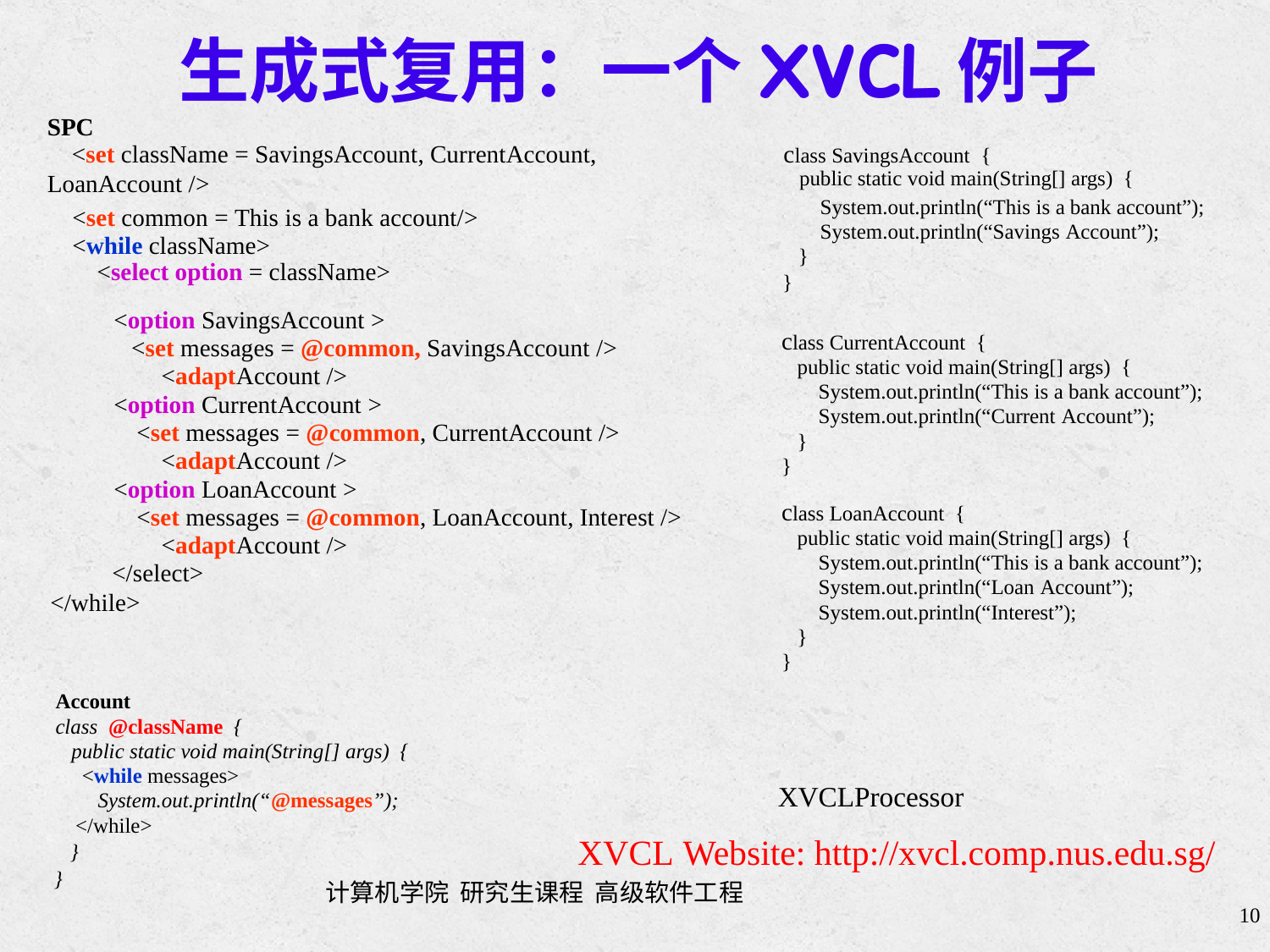

生成式复用：一个XVCL例子
SPC
	<set className = SavingsAccount, CurrentAccount,
LoanAccount />
class SavingsAccount  {
	public static void main(String[] args)  {
System.out.println(“This is a bank account”);
System.out.println(“Savings Account”);
<set common = This is a bank account/>
<while className>
	<select option = className>
}
}
						<option SavingsAccount >
							<set messages = @common, SavingsAccount />
									<adaptAccount />
						<option CurrentAccount >
								<set messages = @common, CurrentAccount />
									<adaptAccount />
						<option LoanAccount >
								<set messages = @common, LoanAccount, Interest />
									<adaptAccount />
					</select>
</while>

	Account
	class  @className  {
		public static void main(String[] args)  {
			<while messages>
				System.out.println(“@messages”);
	class CurrentAccount  {
		public static void main(String[] args)  {
			System.out.println(“This is a bank account”);
			System.out.println(“Current Account”);
		}
	}

	class LoanAccount  {
		public static void main(String[] args)  {
			System.out.println(“This is a bank account”);
			System.out.println(“Loan Account”);
			System.out.println(“Interest”);
		}
	}

XVCLProcessor
	</while>
}
	XVCL Website: http://xvcl.comp.nus.edu.sg/
计算机学院  研究生课程  高级软件工程
		10
}